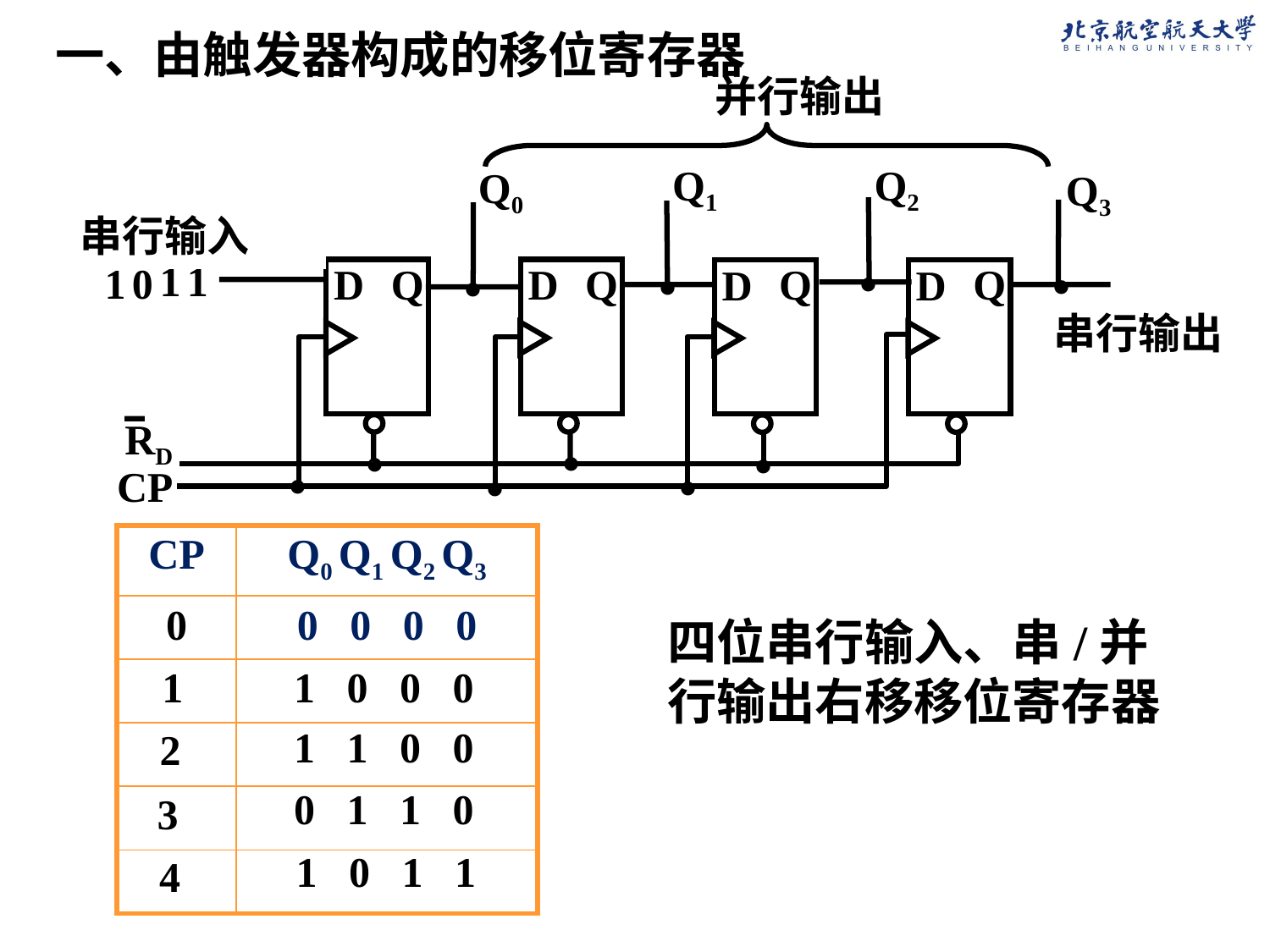

一、由触发器构成的移位寄存器
并行输出
Q1
Q2
Q0
Q3

.

.
.
.
Q
D

Q
D

Q
D

Q
D

.
.
.
.
.
.
RD

CP
串行输入
1
1
1
0
串行输出
| CP | Q0 Q1 Q2 Q3 |
| --- | --- |
| 0 | 0 0 0 0 |
|  |  |
|  |  |
|  |  |
|  |  |
四位串行输入、串/并行输出右移移位寄存器
1
1   0   0   0
1   1   0   0
2
0   1   1   0
3
1   0   1   1
4
27